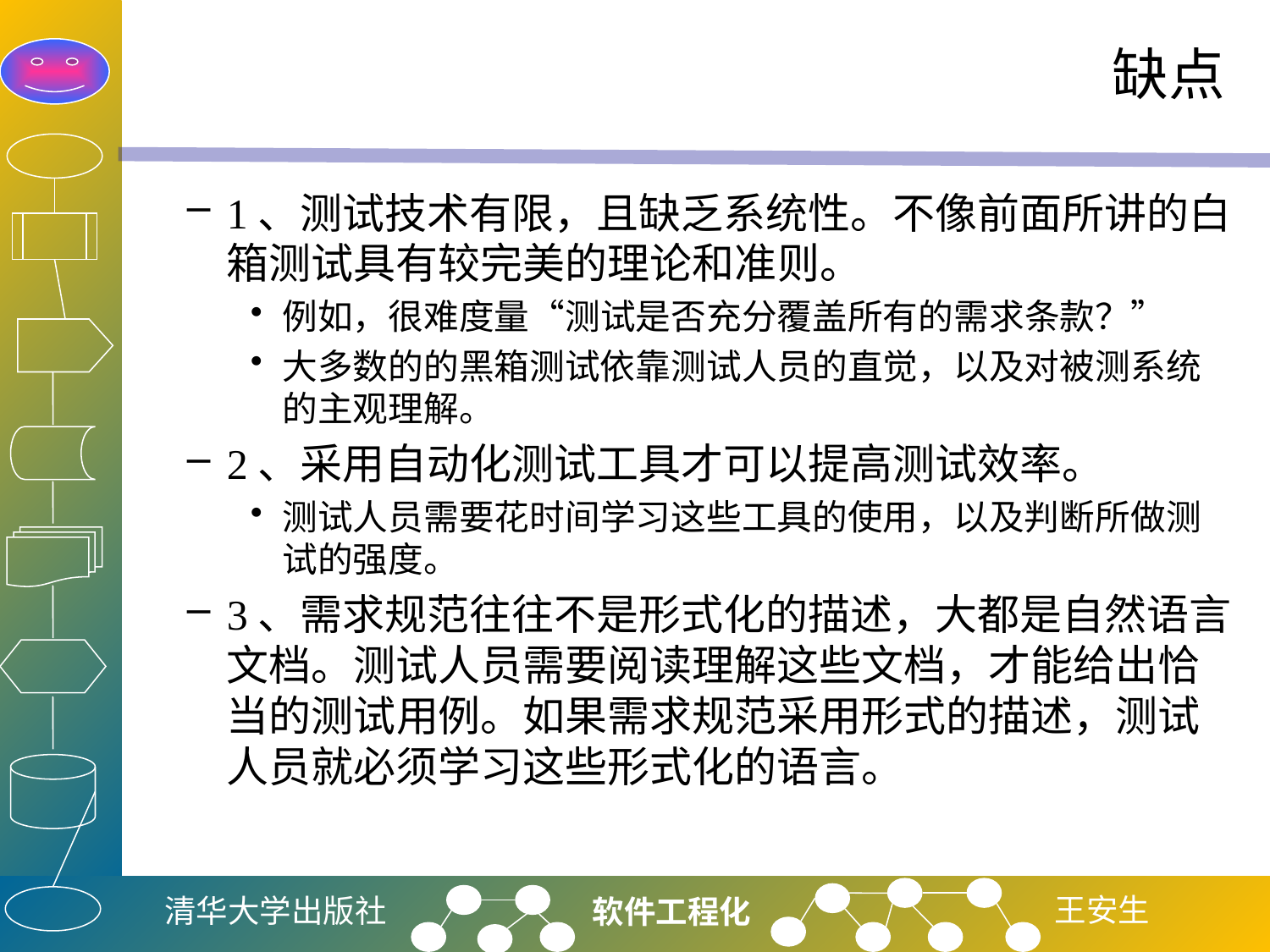

# 缺点
1、测试技术有限，且缺乏系统性。不像前面所讲的白箱测试具有较完美的理论和准则。
例如，很难度量“测试是否充分覆盖所有的需求条款？”
大多数的的黑箱测试依靠测试人员的直觉，以及对被测系统的主观理解。
2、采用自动化测试工具才可以提高测试效率。
测试人员需要花时间学习这些工具的使用，以及判断所做测试的强度。
3、需求规范往往不是形式化的描述，大都是自然语言文档。测试人员需要阅读理解这些文档，才能给出恰当的测试用例。如果需求规范采用形式的描述，测试人员就必须学习这些形式化的语言。